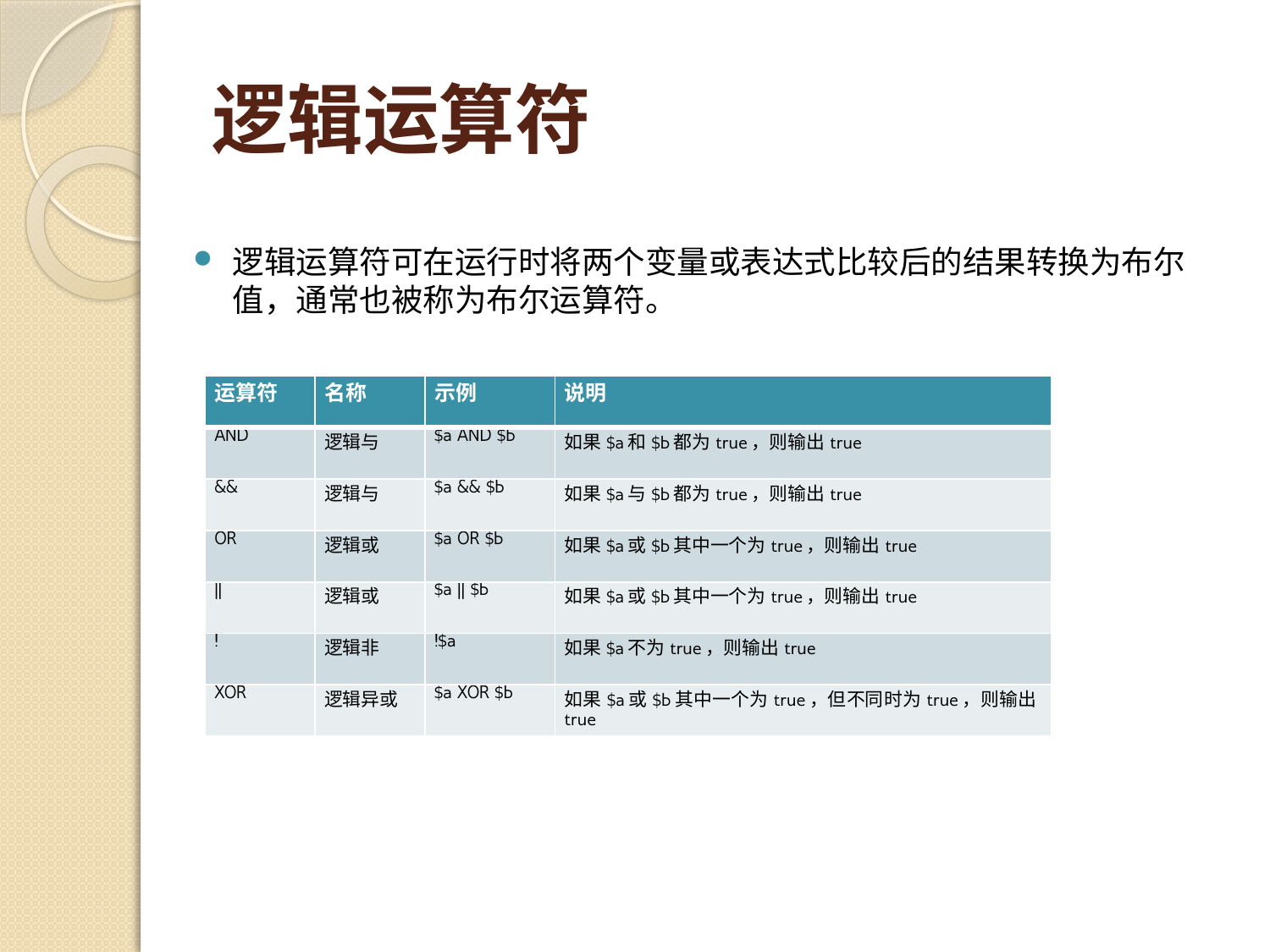

# 逻辑运算符
逻辑运算符可在运行时将两个变量或表达式比较后的结果转换为布尔值，通常也被称为布尔运算符。
| 运算符 | 名称 | 示例 | 说明 |
| --- | --- | --- | --- |
| AND | 逻辑与 | $a AND $b | 如果$a和$b都为true，则输出true |
| && | 逻辑与 | $a && $b | 如果$a与$b都为true，则输出true |
| OR | 逻辑或 | $a OR $b | 如果$a或$b其中一个为true，则输出true |
| || | 逻辑或 | $a || $b | 如果$a或$b其中一个为true，则输出true |
| ! | 逻辑非 | !$a | 如果$a不为true，则输出true |
| XOR | 逻辑异或 | $a XOR $b | 如果$a或$b其中一个为true，但不同时为true，则输出true |